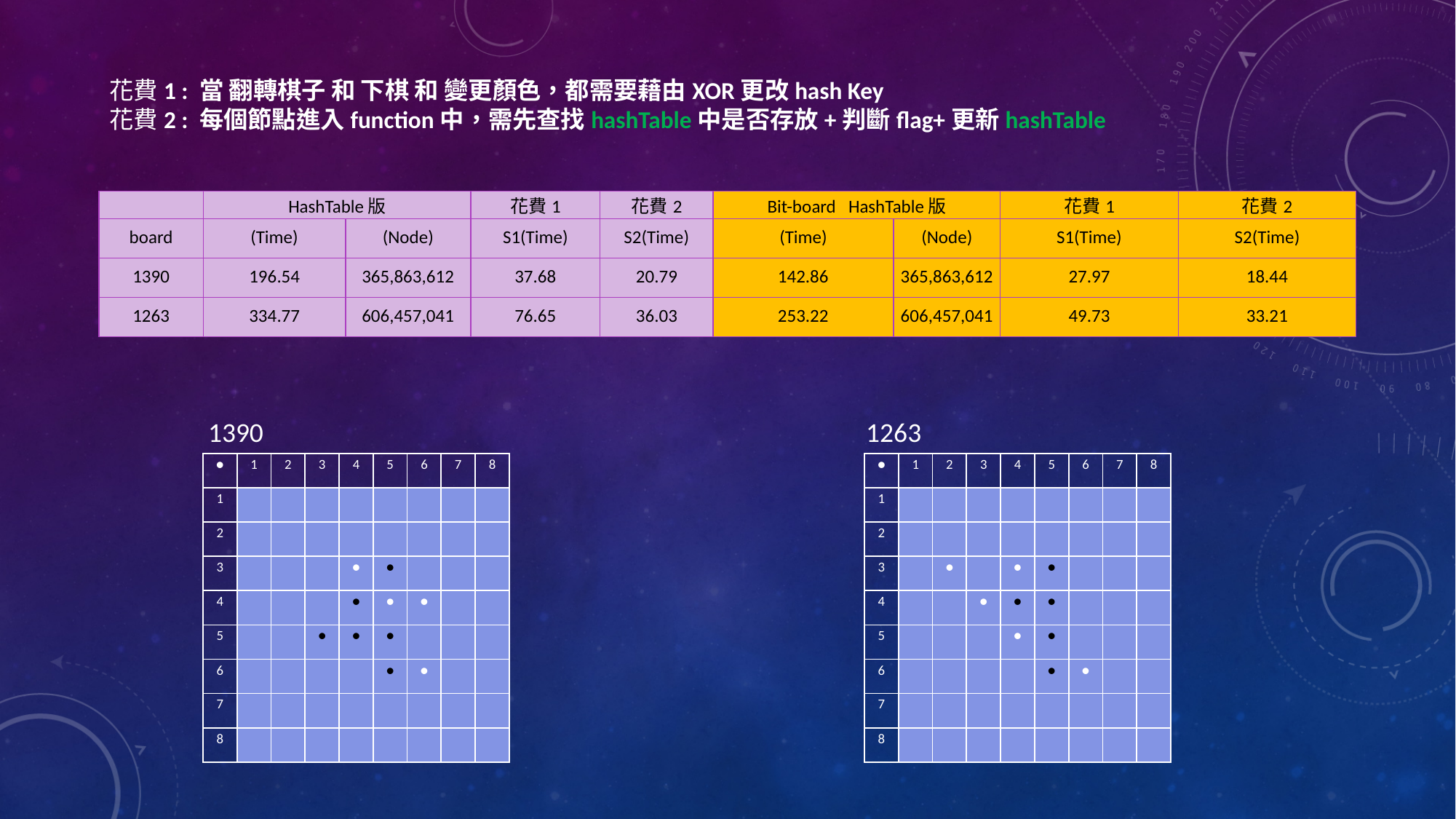

花費1 : 當 翻轉棋子 和 下棋 和 變更顏色，都需要藉由XOR更改hash Key
花費2 : 每個節點進入function中，需先查找hashTable中是否存放+判斷flag+更新hashTable
|  | HashTable版 |  | 花費1 | 花費2 | Bit-board HashTable版 |  | 花費1 | 花費2 |
| --- | --- | --- | --- | --- | --- | --- | --- | --- |
| board | (Time) | (Node) | S1(Time) | S2(Time) | (Time) | (Node) | S1(Time) | S2(Time) |
| 1390 | 196.54 | 365,863,612 | 37.68 | 20.79 | 142.86 | 365,863,612 | 27.97 | 18.44 |
| 1263 | 334.77 | 606,457,041 | 76.65 | 36.03 | 253.22 | 606,457,041 | 49.73 | 33.21 |
1390
1263
| ● | 1 | 2 | 3 | 4 | 5 | 6 | 7 | 8 |
| --- | --- | --- | --- | --- | --- | --- | --- | --- |
| 1 |  |  |  |  |  |  |  |  |
| 2 |  |  |  |  |  |  |  |  |
| 3 |  |  |  | ● | ● |  |  |  |
| 4 |  |  |  | ● | ● | ● |  |  |
| 5 |  |  | ● | ● | ● |  |  |  |
| 6 |  |  |  |  | ● | ● |  |  |
| 7 |  |  |  |  |  |  |  |  |
| 8 |  |  |  |  |  |  |  |  |
| ● | 1 | 2 | 3 | 4 | 5 | 6 | 7 | 8 |
| --- | --- | --- | --- | --- | --- | --- | --- | --- |
| 1 |  |  |  |  |  |  |  |  |
| 2 |  |  |  |  |  |  |  |  |
| 3 |  | ● |  | ● | ● |  |  |  |
| 4 |  |  | ● | ● | ● |  |  |  |
| 5 |  |  |  | ● | ● |  |  |  |
| 6 |  |  |  |  | ● | ● |  |  |
| 7 |  |  |  |  |  |  |  |  |
| 8 |  |  |  |  |  |  |  |  |